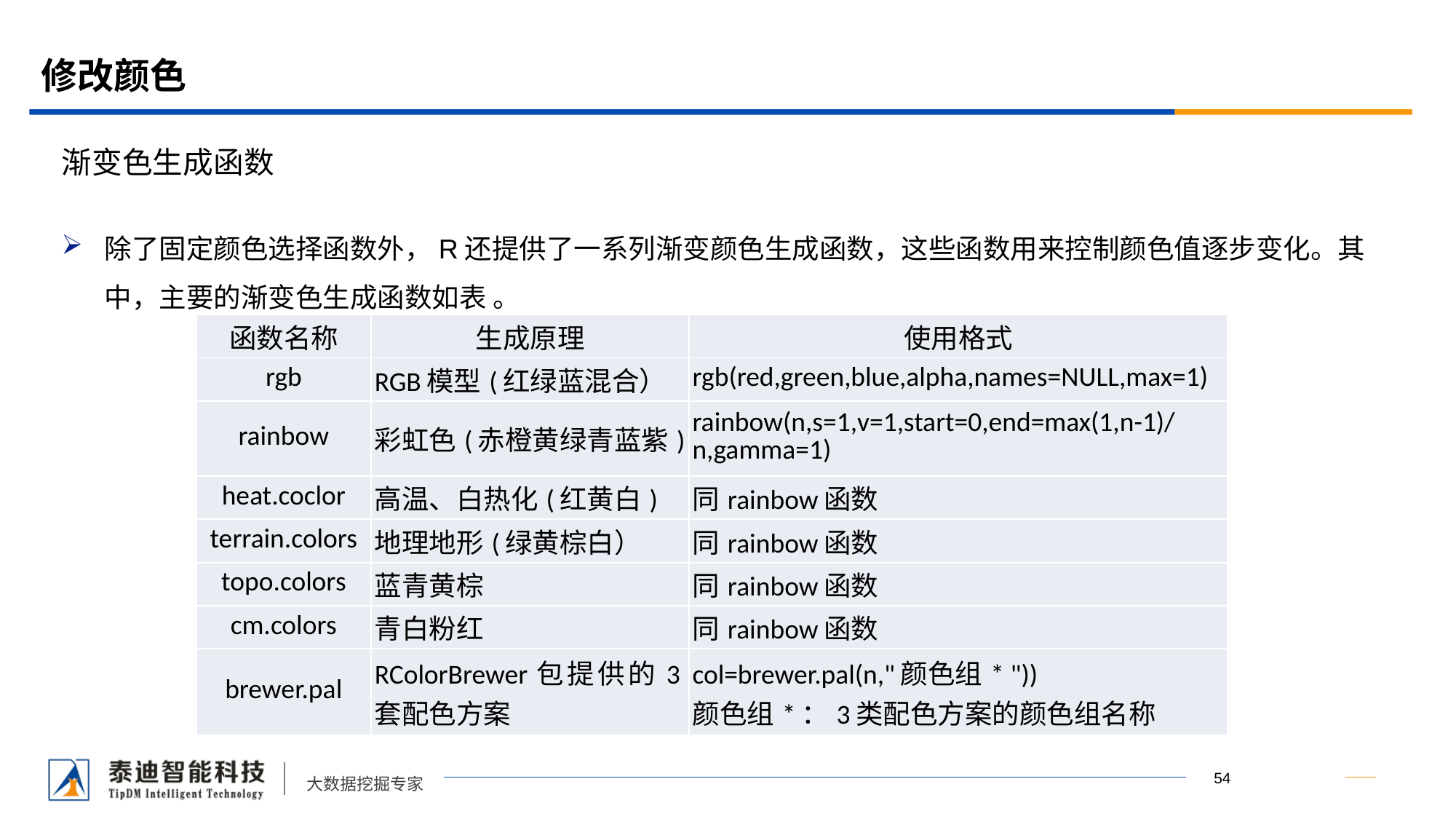

# 修改颜色
渐变色生成函数
除了固定颜色选择函数外，R还提供了一系列渐变颜色生成函数，这些函数用来控制颜色值逐步变化。其中，主要的渐变色生成函数如表 。

| 函数名称 | 生成原理 | 使用格式 |
| --- | --- | --- |
| rgb | RGB模型(红绿蓝混合） | rgb(red,green,blue,alpha,names=NULL,max=1) |
| rainbow | 彩虹色(赤橙黄绿青蓝紫) | rainbow(n,s=1,v=1,start=0,end=max(1,n-1)/n,gamma=1) |
| heat.coclor | 高温、白热化(红黄白) | 同rainbow函数 |
| terrain.colors | 地理地形(绿黄棕白） | 同rainbow函数 |
| topo.colors | 蓝青黄棕 | 同rainbow函数 |
| cm.colors | 青白粉红 | 同rainbow函数 |
| brewer.pal | RColorBrewer包提供的3套配色方案 | col=brewer.pal(n,"颜色组\* ")) 颜色组\*：3类配色方案的颜色组名称 |